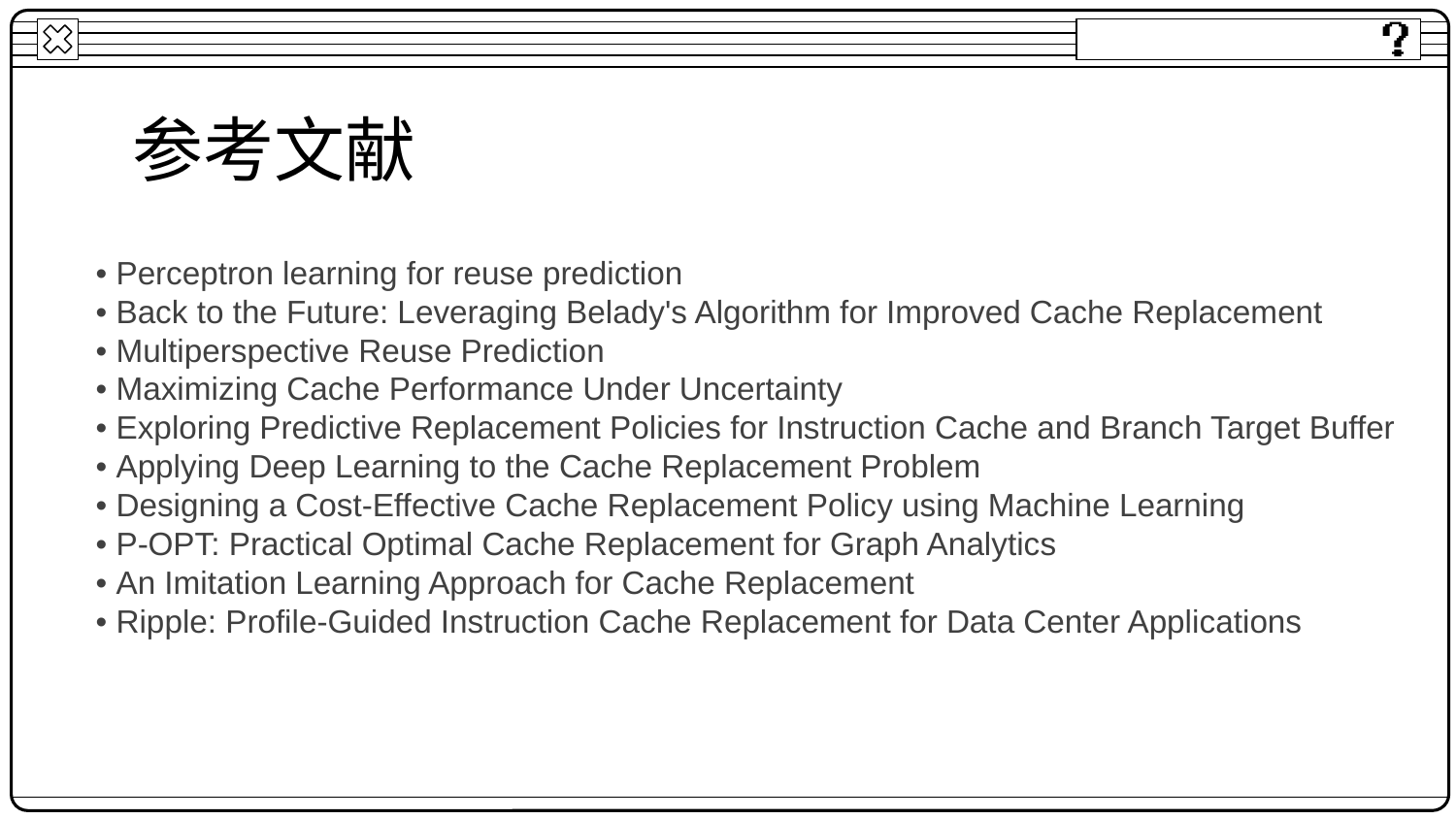

# 参考文献
• Perceptron learning for reuse prediction
• Back to the Future: Leveraging Belady's Algorithm for Improved Cache Replacement
• Multiperspective Reuse Prediction
• Maximizing Cache Performance Under Uncertainty
• Exploring Predictive Replacement Policies for Instruction Cache and Branch Target Buffer
• Applying Deep Learning to the Cache Replacement Problem
• Designing a Cost-Effective Cache Replacement Policy using Machine Learning
• P-OPT: Practical Optimal Cache Replacement for Graph Analytics
• An Imitation Learning Approach for Cache Replacement
• Ripple: Profile-Guided Instruction Cache Replacement for Data Center Applications